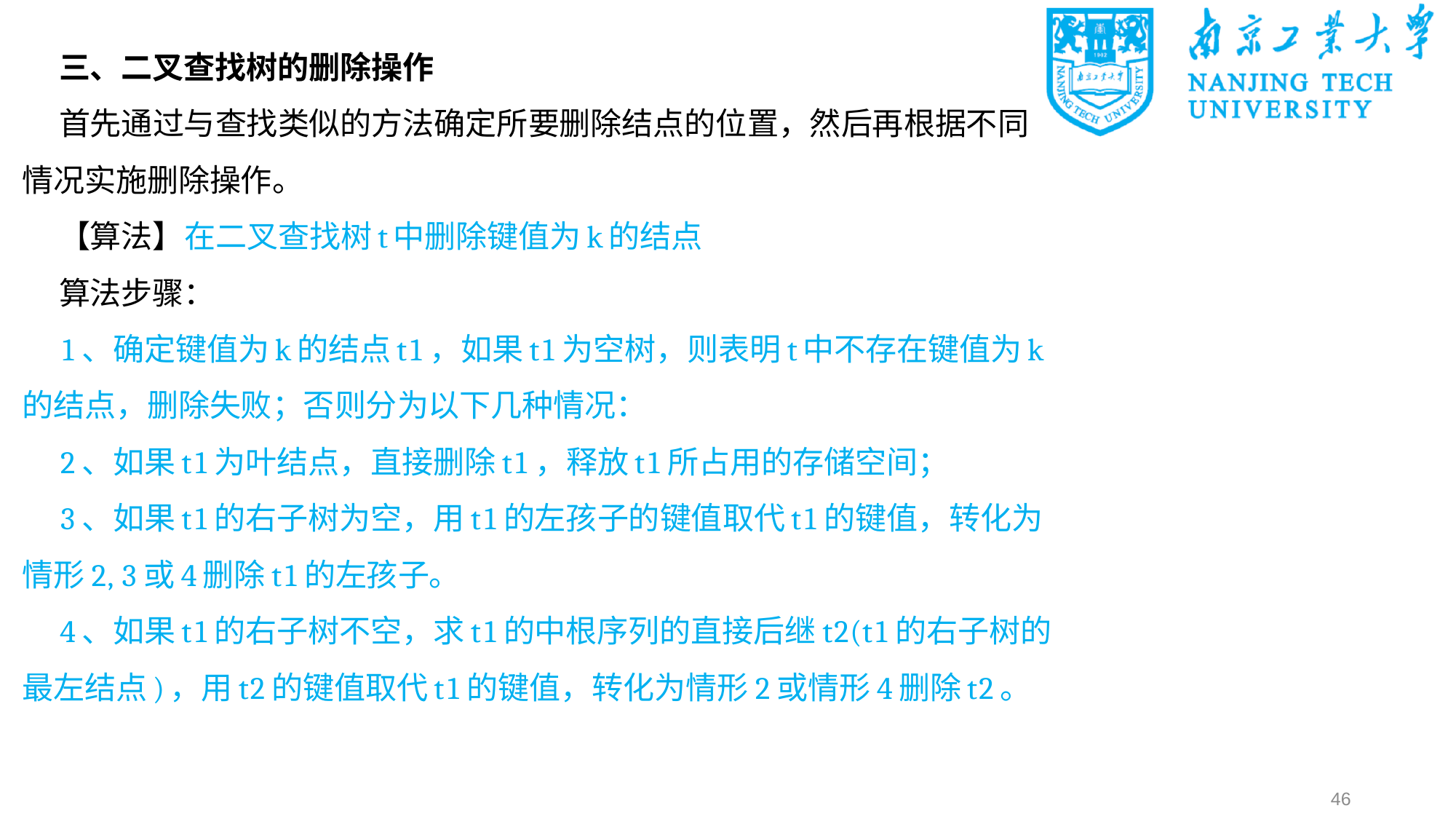

三、二叉查找树的删除操作
首先通过与查找类似的方法确定所要删除结点的位置，然后再根据不同情况实施删除操作。
【算法】在二叉查找树t中删除键值为k的结点
算法步骤：
1、确定键值为k的结点t1，如果t1为空树，则表明t中不存在键值为k的结点，删除失败；否则分为以下几种情况：
2、如果t1为叶结点，直接删除t1，释放t1所占用的存储空间；
3、如果t1的右子树为空，用t1的左孩子的键值取代t1的键值，转化为情形2, 3或4删除t1的左孩子。
4、如果t1的右子树不空，求t1的中根序列的直接后继t2(t1的右子树的最左结点)，用t2的键值取代t1的键值，转化为情形2或情形4删除t2。
46